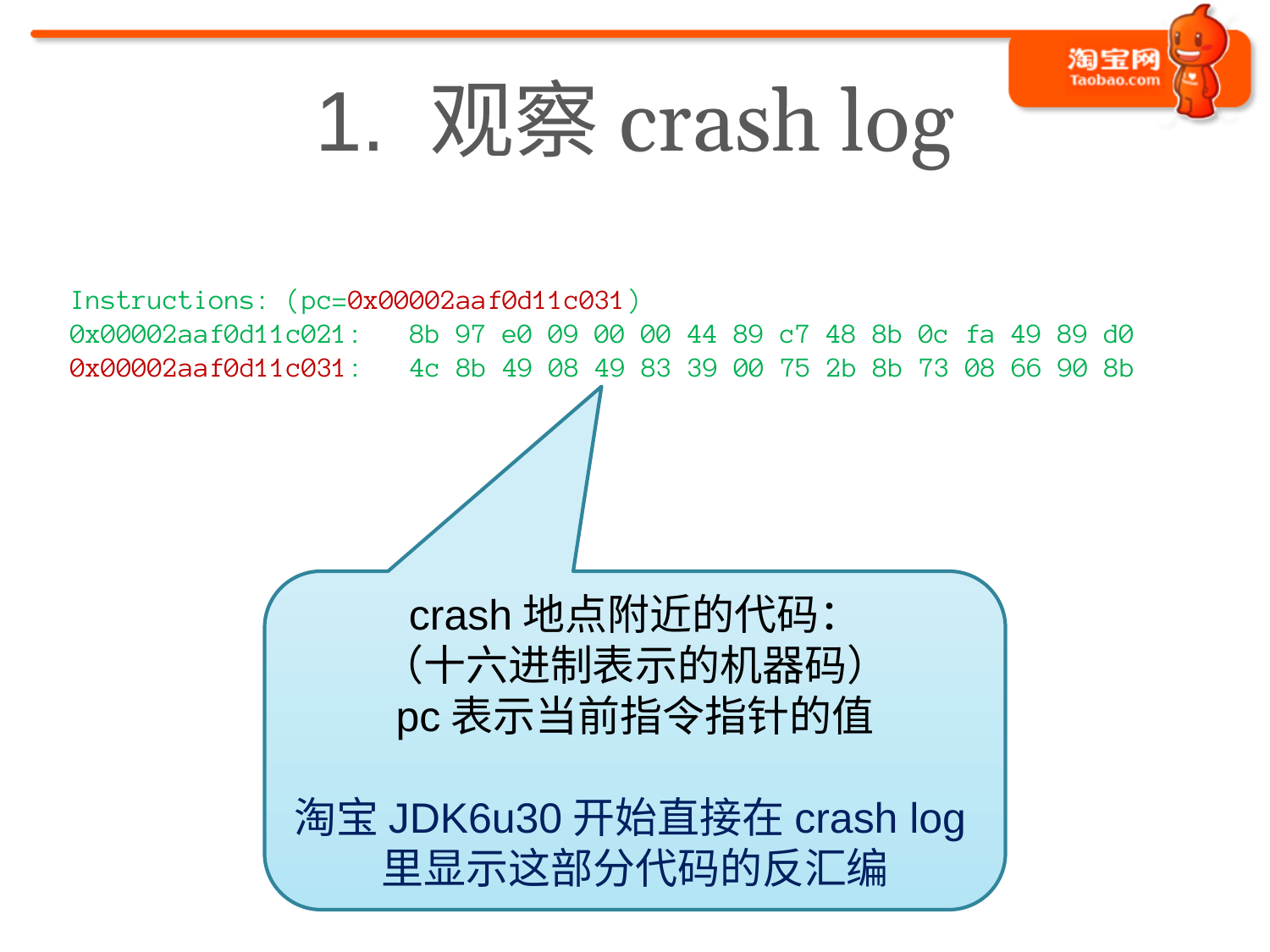

# 1. 观察crash log
Instructions: (pc=0x00002aaf0d11c031)
0x00002aaf0d11c021:   8b 97 e0 09 00 00 44 89 c7 48 8b 0c fa 49 89 d0
0x00002aaf0d11c031:   4c 8b 49 08 49 83 39 00 75 2b 8b 73 08 66 90 8b
crash地点附近的代码：
（十六进制表示的机器码）
pc表示当前指令指针的值

淘宝JDK6u30开始直接在crash log里显示这部分代码的反汇编